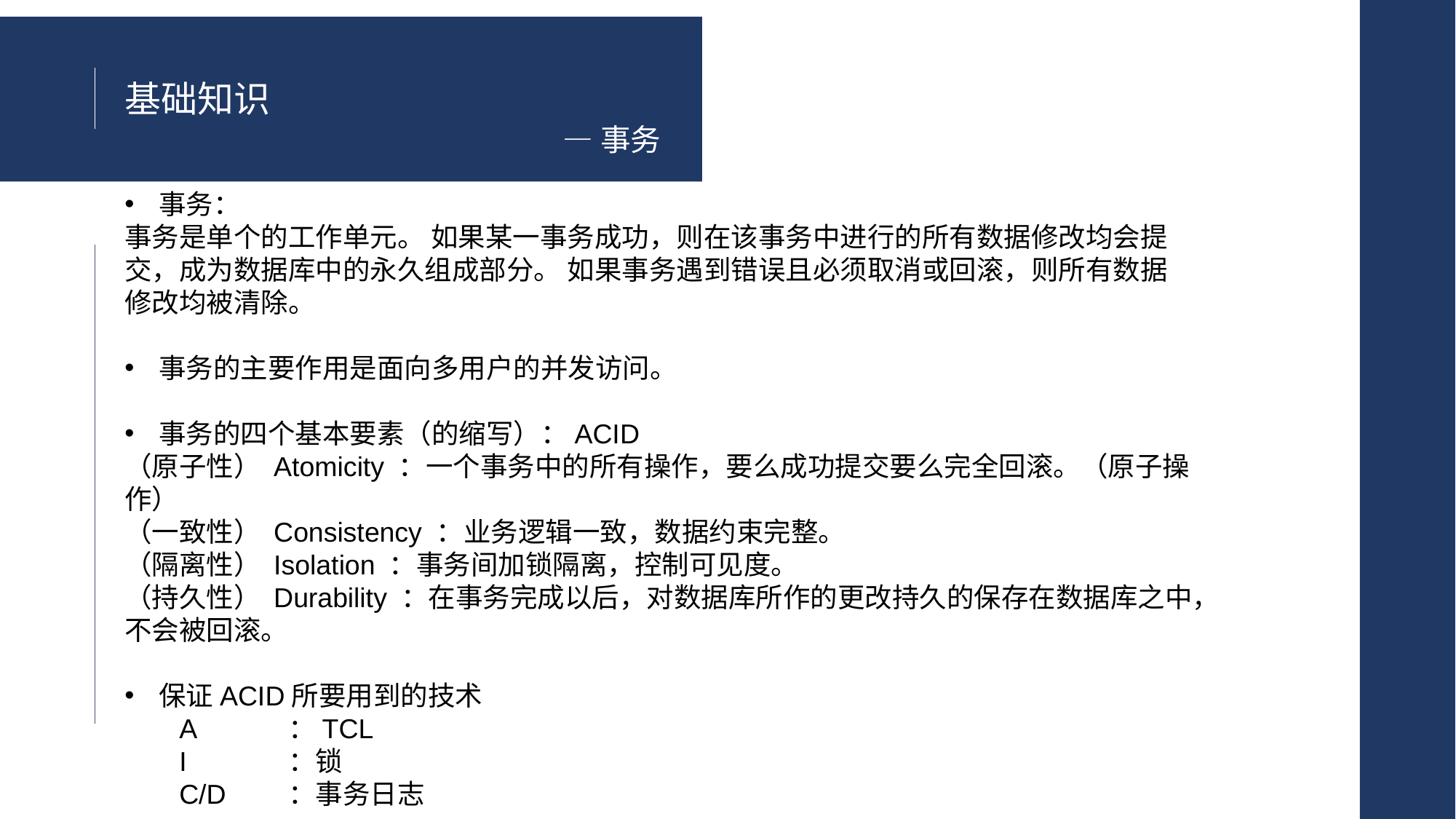

基础知识
—事务

事务：
事务是单个的工作单元。 如果某一事务成功，则在该事务中进行的所有数据修改均会提交，成为数据库中的永久组成部分。 如果事务遇到错误且必须取消或回滚，则所有数据修改均被清除。

事务的主要作用是面向多用户的并发访问。

事务的四个基本要素（的缩写）：ACID
（原子性） Atomicity ：一个事务中的所有操作，要么成功提交要么完全回滚。（原子操作）
（一致性） Consistency ：业务逻辑一致，数据约束完整。
（隔离性） Isolation ：事务间加锁隔离，控制可见度。
（持久性） Durability ：在事务完成以后，对数据库所作的更改持久的保存在数据库之中，不会被回滚。

保证ACID所要用到的技术
A	：TCL
I	：锁
C/D	：事务日志